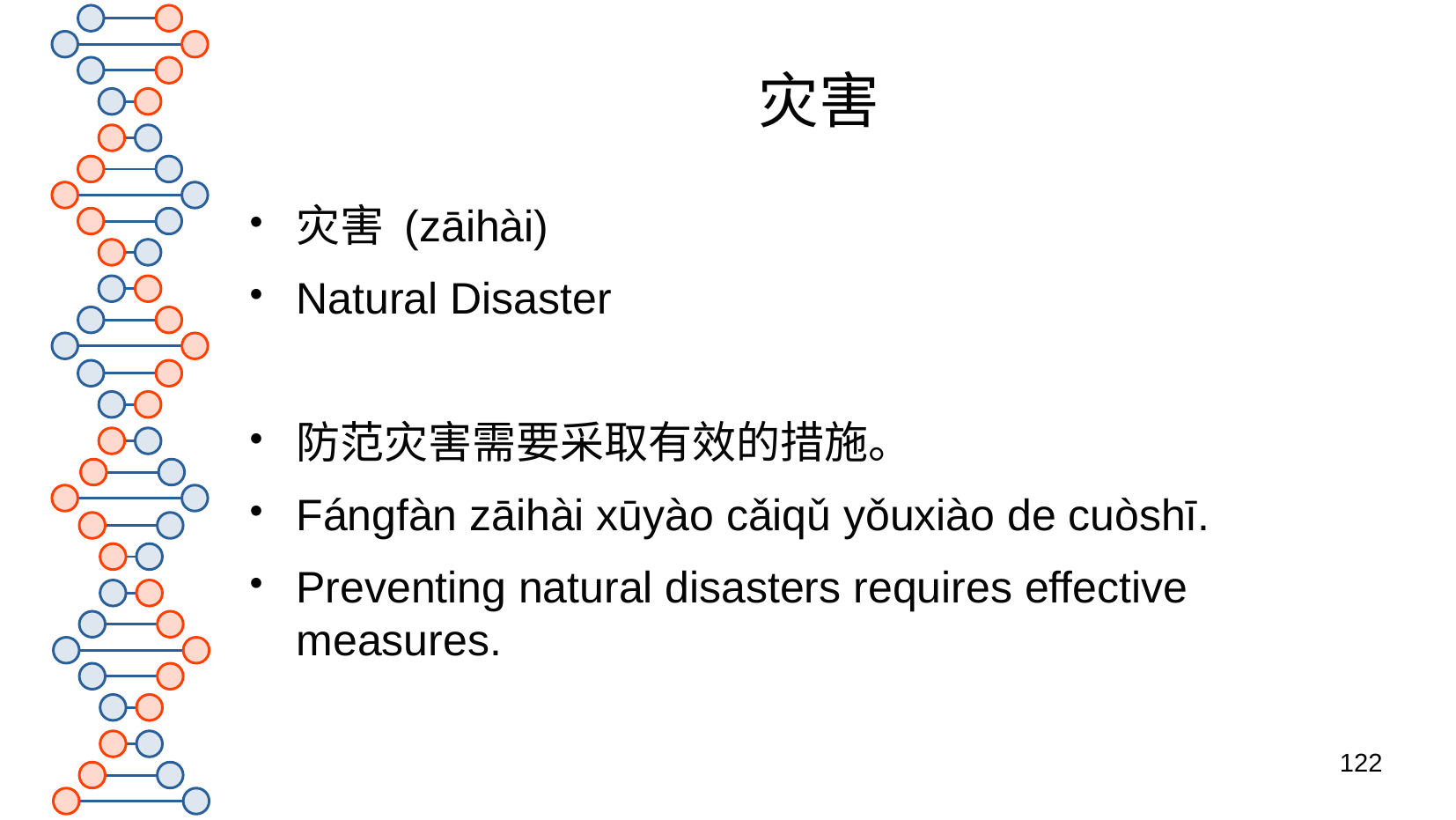

# 灾害
灾害 (zāihài)
Natural Disaster

防范灾害需要采取有效的措施。
Fángfàn zāihài xūyào cǎiqǔ yǒuxiào de cuòshī.
Preventing natural disasters requires effective measures.

122